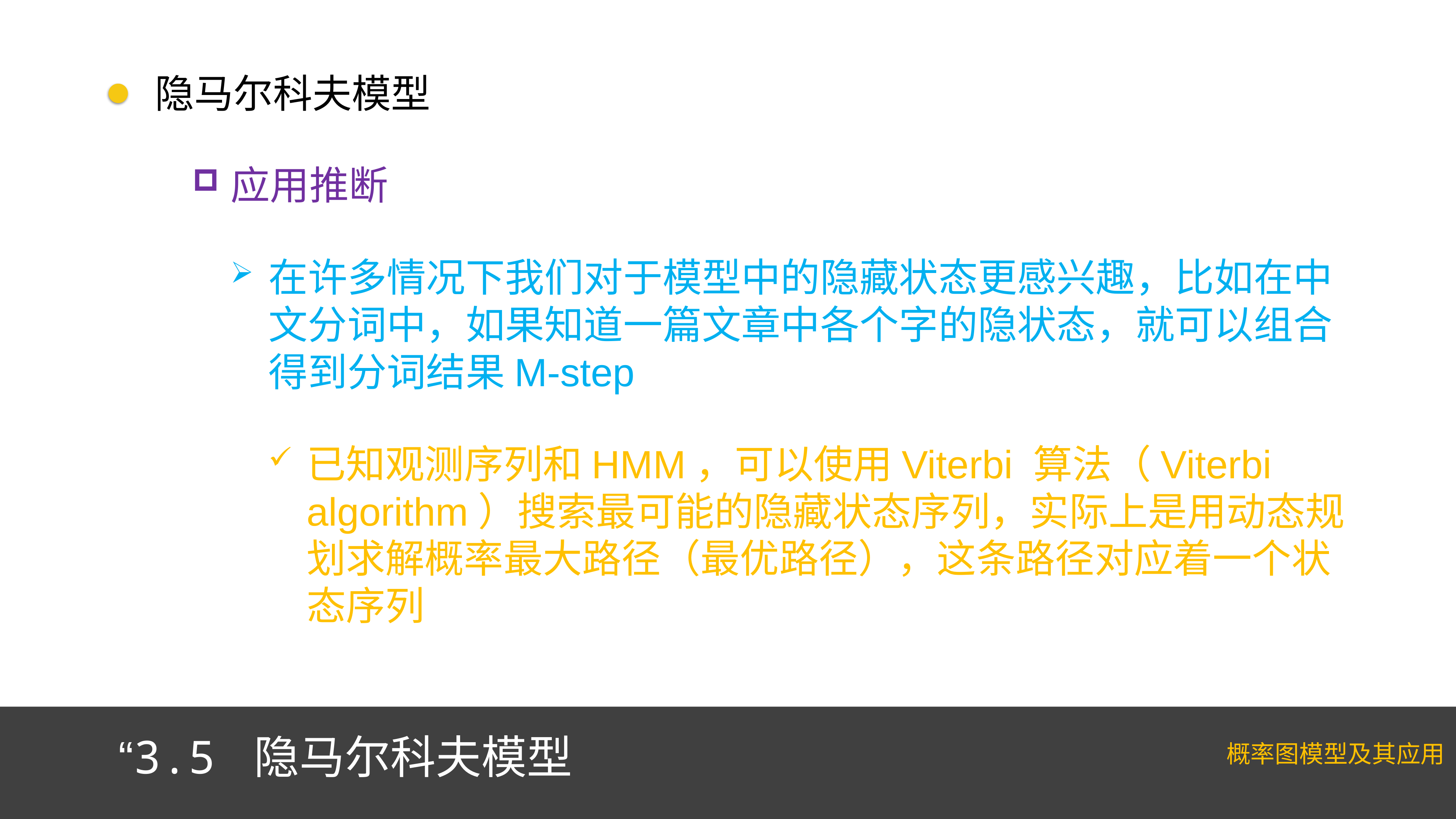

隐马尔科夫模型
应用推断
在许多情况下我们对于模型中的隐藏状态更感兴趣，比如在中文分词中，如果知道一篇文章中各个字的隐状态，就可以组合得到分词结果M-step
已知观测序列和HMM，可以使用Viterbi 算法（Viterbi algorithm）搜索最可能的隐藏状态序列，实际上是用动态规划求解概率最大路径（最优路径），这条路径对应着一个状态序列

“3.5 隐马尔科夫模型